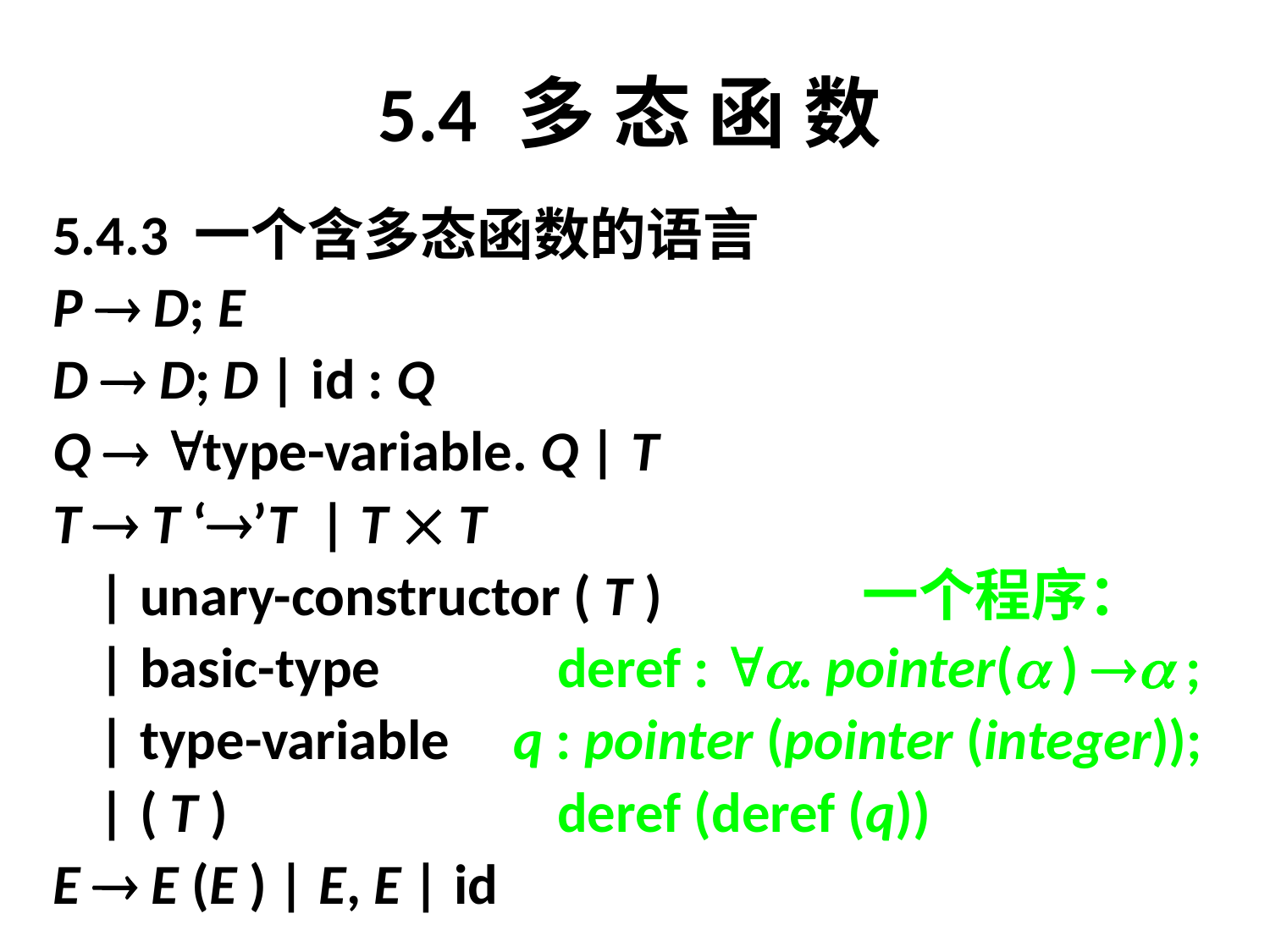

# 5.4 多 态 函 数
5.4.3 一个含多态函数的语言
P → D; E
D → D; D | id : Q
Q → ∀type-variable. Q | T
T → T ‘→’T  | T × T
	| unary-constructor ( T )		一个程序：
	| basic-type	      deref : ∀α. pointer(α ) →α ;
	| type-variable     q : pointer (pointer (integer));
	| ( T )		      deref (deref (q))
E → E (E ) | E, E | id